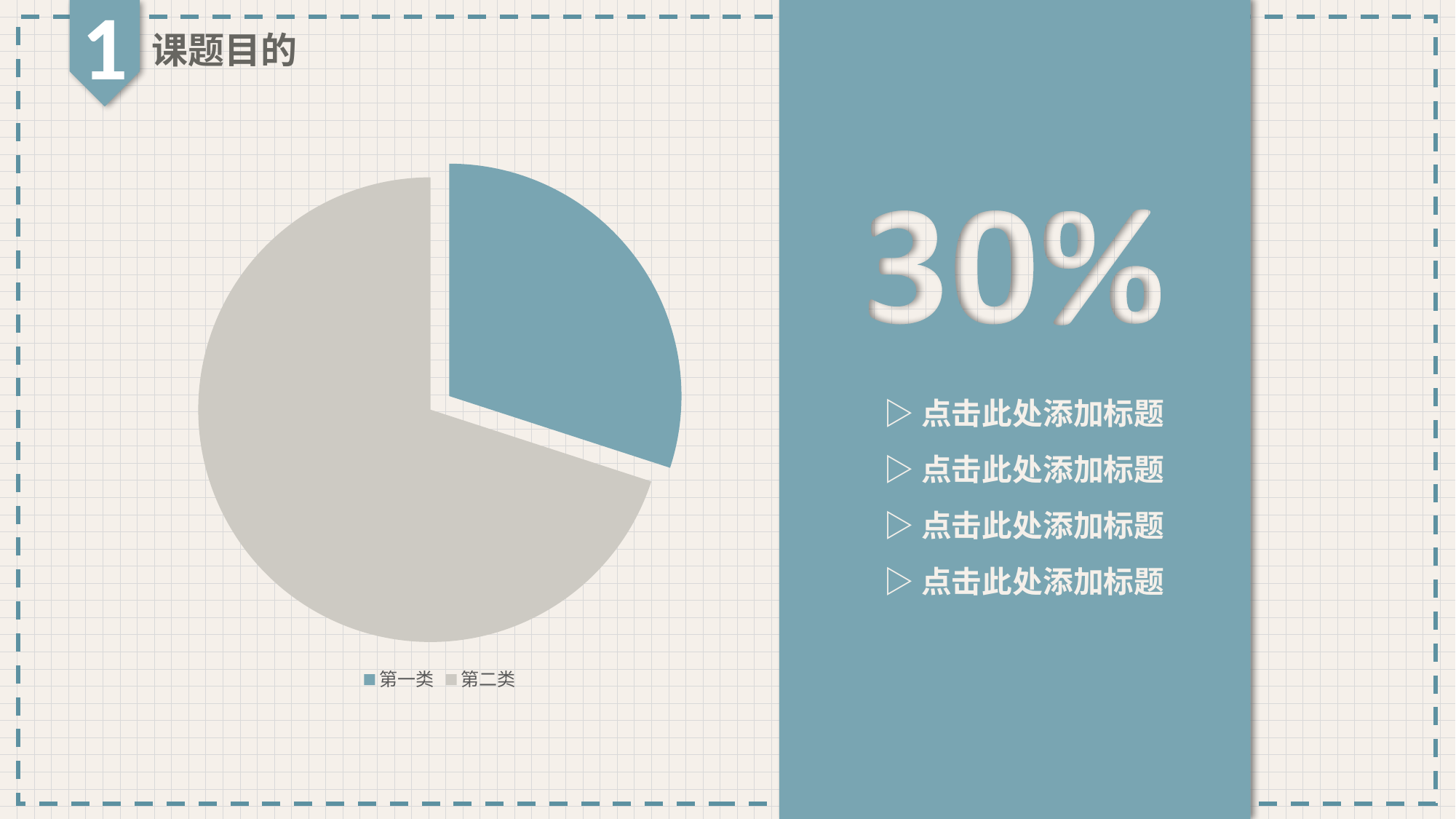

1

课题目的

### Chart

| Category | 销售额 |
|---|---|
| 第一类 | 0.30000000000000004 |
| 第二类 | 0.7000000000000001 |
▷点击此处添加标题
▷点击此处添加标题
▷点击此处添加标题
▷点击此处添加标题